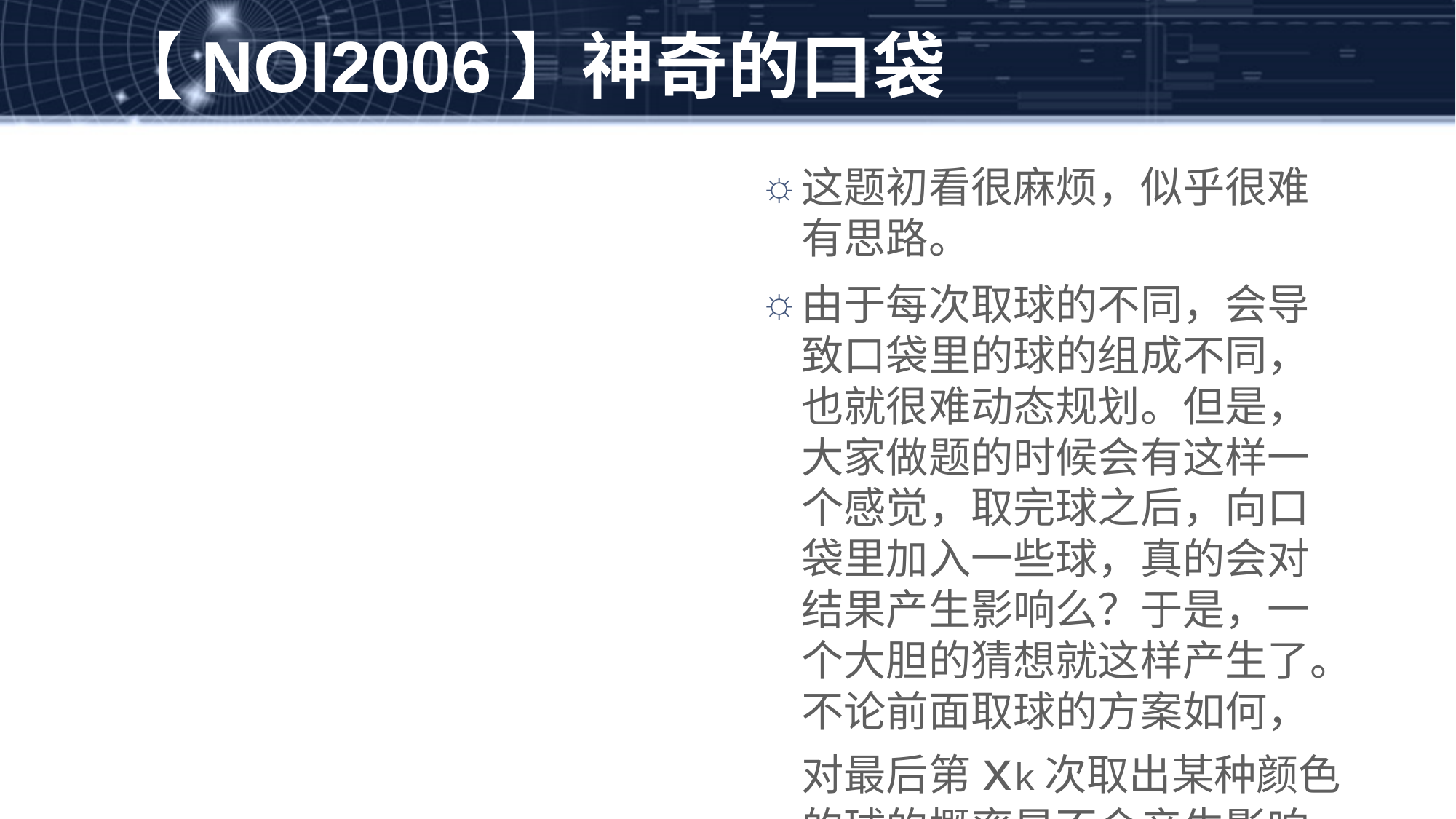

【NOI2006】神奇的口袋
这题初看很麻烦，似乎很难有思路。
由于每次取球的不同，会导致口袋里的球的组成不同，也就很难动态规划。但是，大家做题的时候会有这样一个感觉，取完球之后，向口袋里加入一些球，真的会对结果产生影响么？于是，一个大胆的猜想就这样产生了。不论前面取球的方案如何，对最后第xk次取出某种颜色的球的概率是不会产生影响的。下面我就来证明这一点。
我们考虑相邻两次取球的情况，假如对于某个状态，现在有T种球，每种球个数为Ti，共有S个，那么，我们需要证明的是，上一次无论取什么球，对下一次是没有影响的。